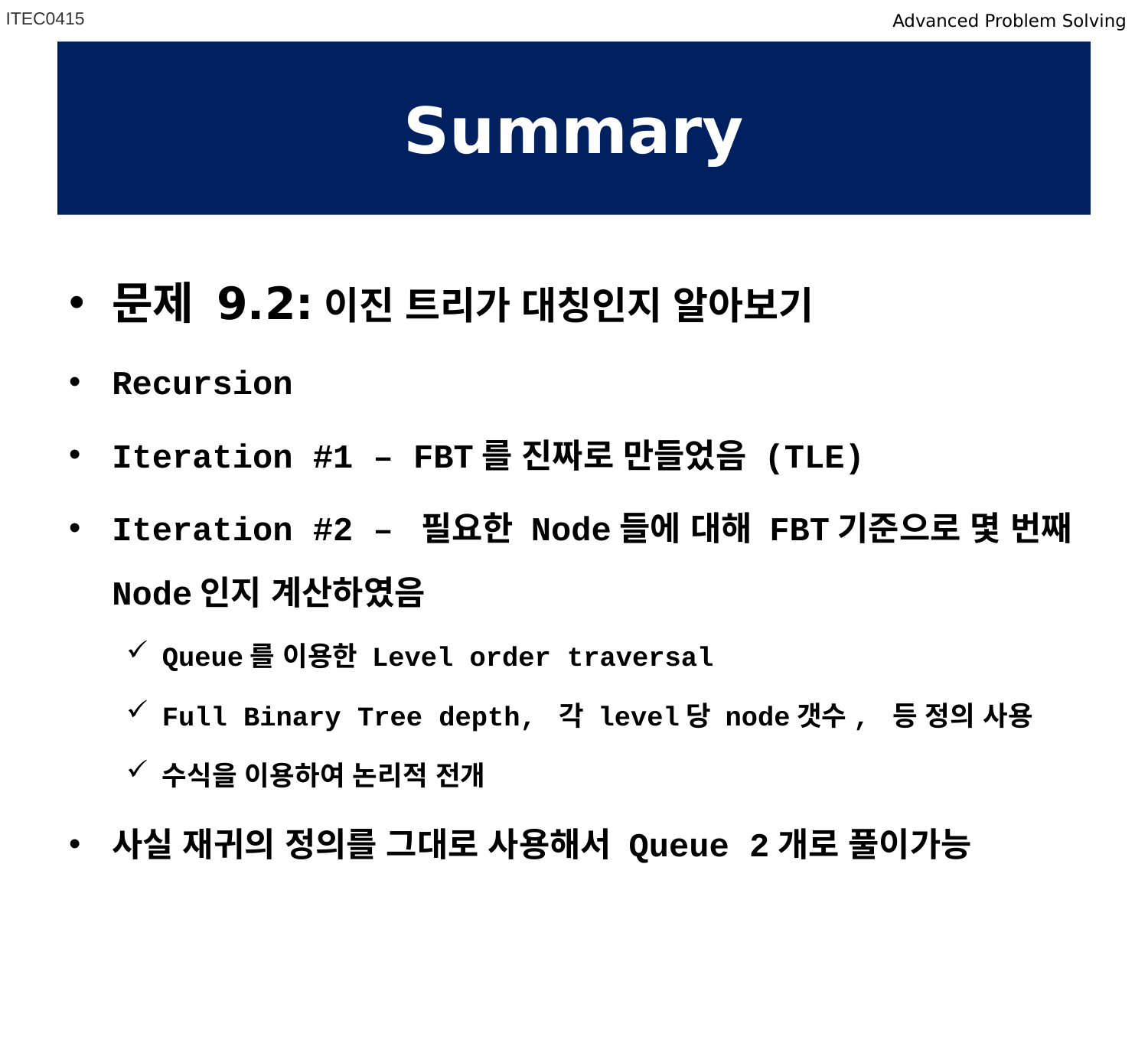

ITEC0415
Advanced Problem Solving
# Summary
문제 9.2:이진 트리가 대칭인지 알아보기
Recursion
Iteration #1 – FBT를 진짜로 만들었음 (TLE)
Iteration #2 – 필요한 Node들에 대해 FBT기준으로 몇 번째 Node인지 계산하였음
Queue를 이용한 Level order traversal
Full Binary Tree depth, 각 level당 node갯수, 등 정의 사용
수식을 이용하여 논리적 전개
사실 재귀의 정의를 그대로 사용해서 Queue 2개로 풀이가능